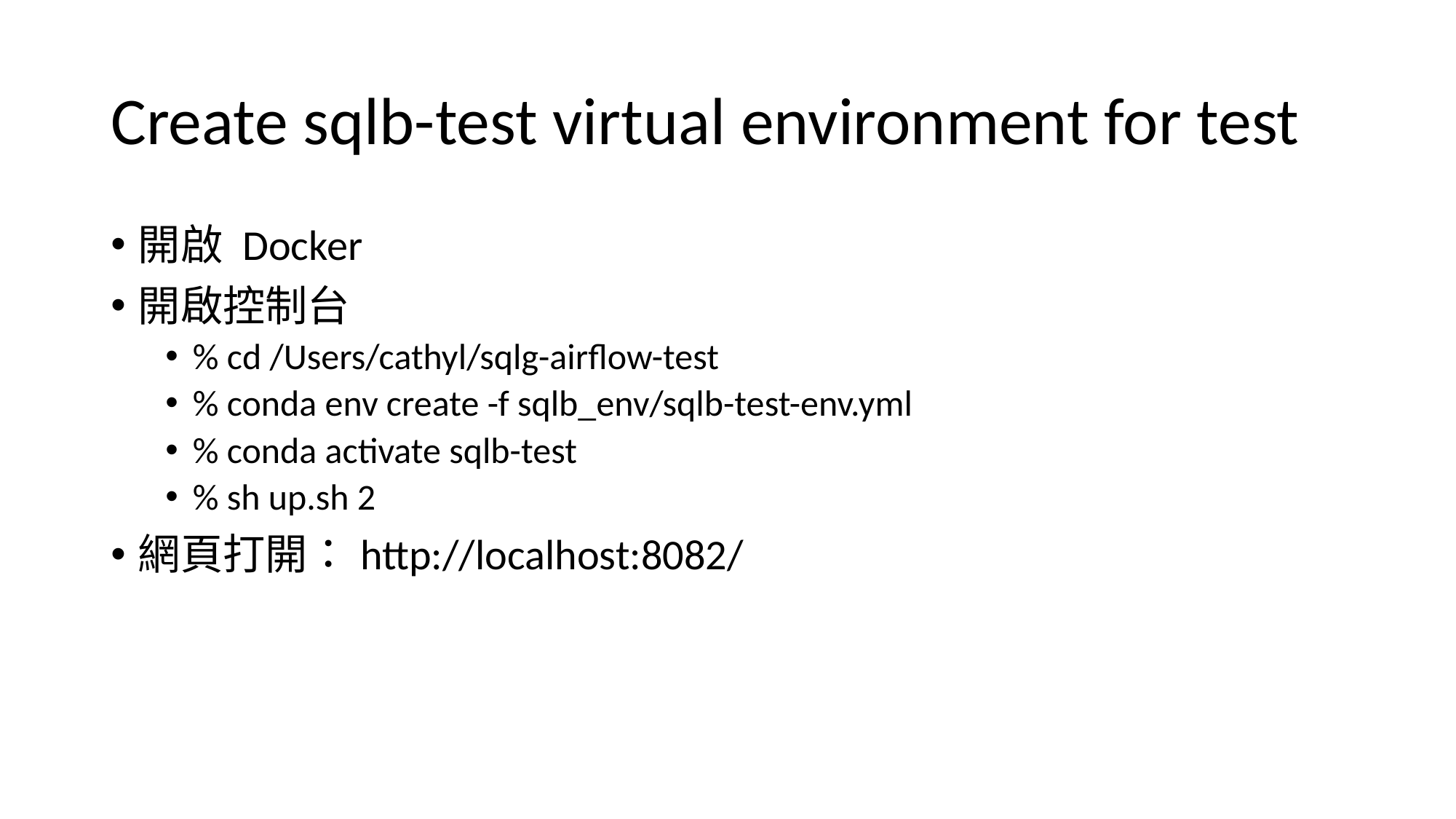

# Create sqlb-test virtual environment for test
開啟 Docker
開啟控制台
% cd /Users/cathyl/sqlg-airflow-test
% conda env create -f sqlb_env/sqlb-test-env.yml
% conda activate sqlb-test
% sh up.sh 2
網頁打開：http://localhost:8082/